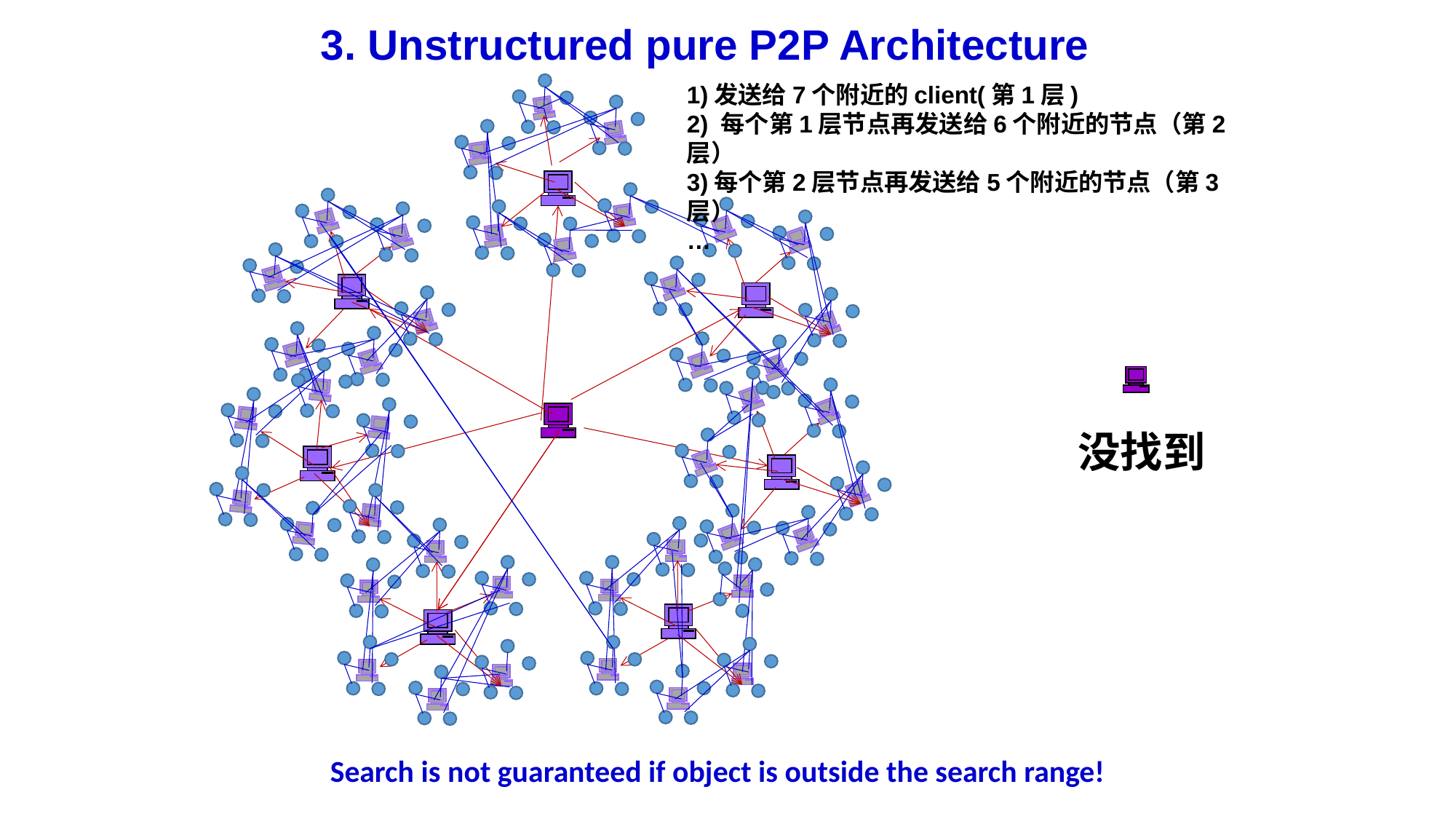

3. Unstructured pure P2P Architecture

1)发送给7个附近的client(第1层)
2) 每个第1层节点再发送给6个附近的节点（第2层）
3)每个第2层节点再发送给5个附近的节点（第3层）
…

没找到

Search is not guaranteed if object is outside the search range!